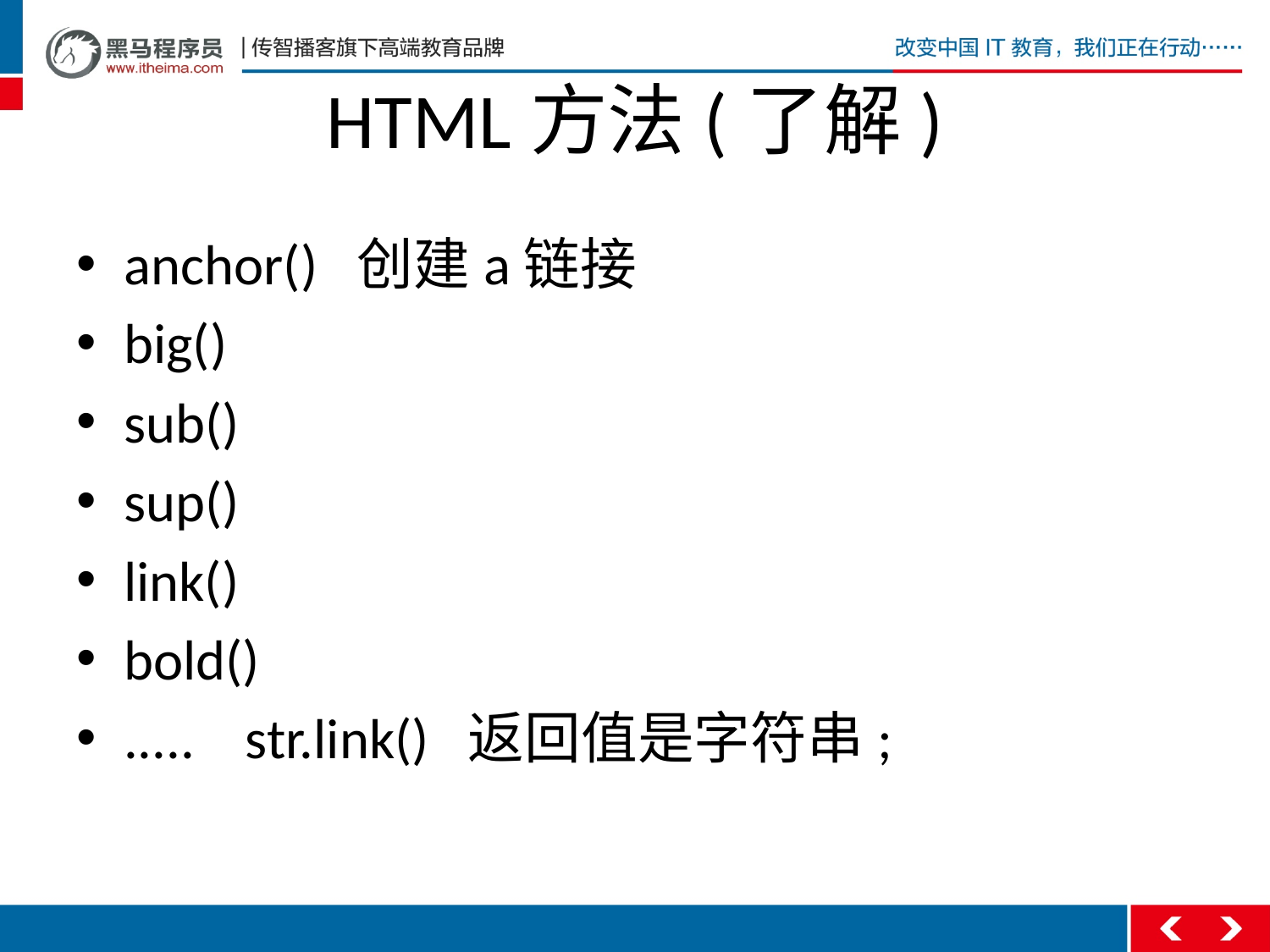

# HTML方法(了解)
anchor()  创建a链接
big()
sub()
sup()
link()
bold()
.....    str.link()  返回值是字符串;